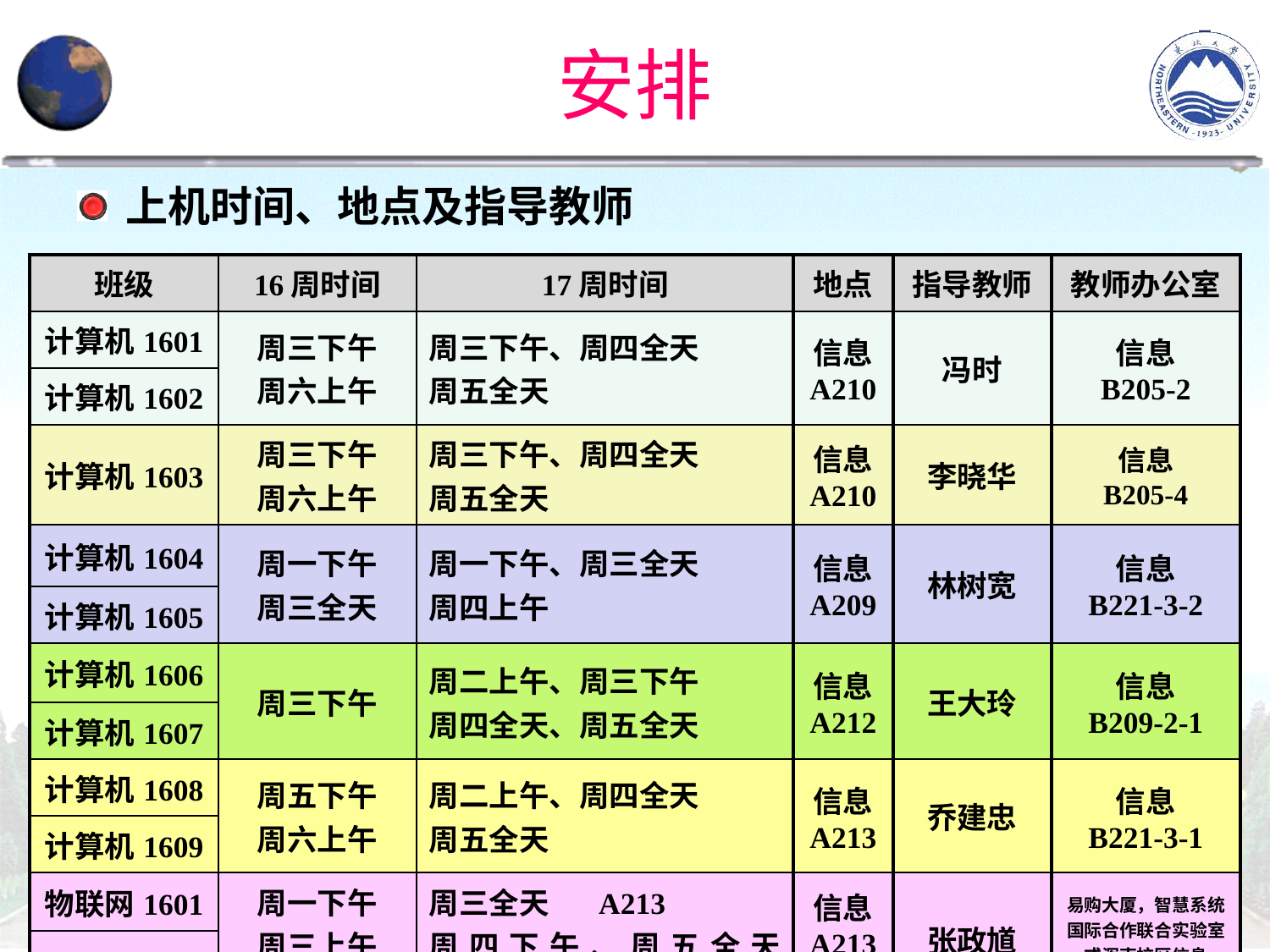

# 安排
上机时间、地点及指导教师
| 班级 | 16周时间 | 17周时间 | 地点 | 指导教师 | 教师办公室 |
| --- | --- | --- | --- | --- | --- |
| 计算机1601 | 周三下午 周六上午 | 周三下午、周四全天 周五全天 | 信息 A210 | 冯时 | 信息 B205-2 |
| 计算机1602 |  |  |  |  |  |
| 计算机1603 | 周三下午 周六上午 | 周三下午、周四全天 周五全天 | 信息 A210 | 李晓华 | 信息 B205-4 |
| 计算机1604 | 周一下午 周三全天 | 周一下午、周三全天 周四上午 | 信息 A209 | 林树宽 | 信息 B221-3-2 |
| 计算机1605 |  |  |  |  |  |
| 计算机1606 | 周三下午 | 周二上午、周三下午 周四全天、周五全天 | 信息 A212 | 王大玲 | 信息 B209-2-1 |
| 计算机1607 |  |  |  |  |  |
| 计算机1608 | 周五下午 周六上午 | 周二上午、周四全天 周五全天 | 信息 A213 | 乔建忠 | 信息 B221-3-1 |
| 计算机1609 |  |  |  |  |  |
| 物联网1601 | 周一下午 周三上午 A213 | 周三全天 A213 周四下午、周五全天 A209 | 信息 A213 A209 | 张政馗 | 易购大厦，智慧系统国际合作联合实验室 或浑南校区信息 B221-3-2 |
| 物联网1602 |  |  |  |  |  |